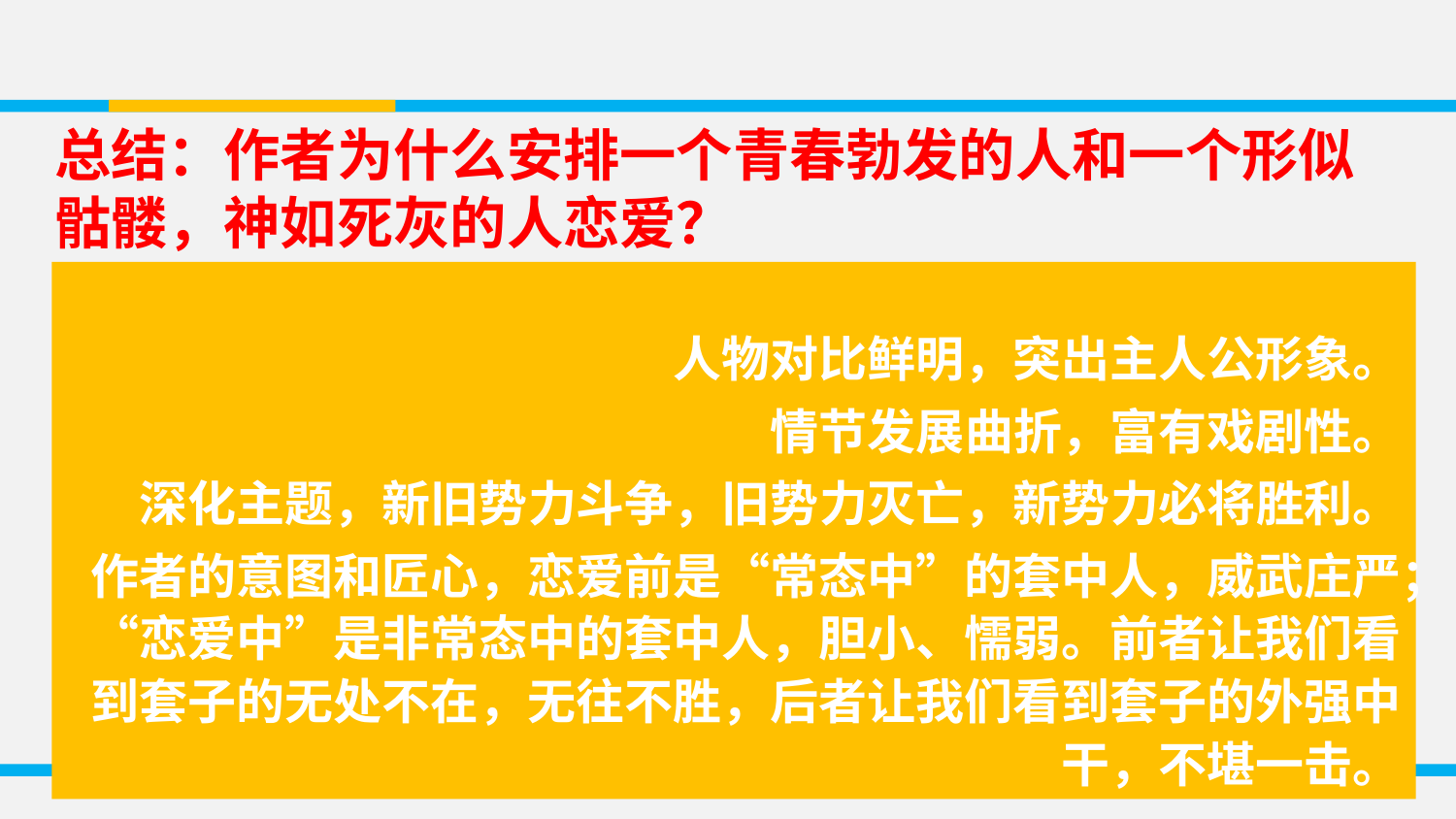

总结：作者为什么安排一个青春勃发的人和一个形似骷髅，神如死灰的人恋爱？
人物对比鲜明，突出主人公形象。
情节发展曲折，富有戏剧性。
深化主题，新旧势力斗争，旧势力灭亡，新势力必将胜利。
作者的意图和匠心，恋爱前是“常态中”的套中人，威武庄严；“恋爱中”是非常态中的套中人，胆小、懦弱。前者让我们看到套子的无处不在，无往不胜，后者让我们看到套子的外强中干，不堪一击。